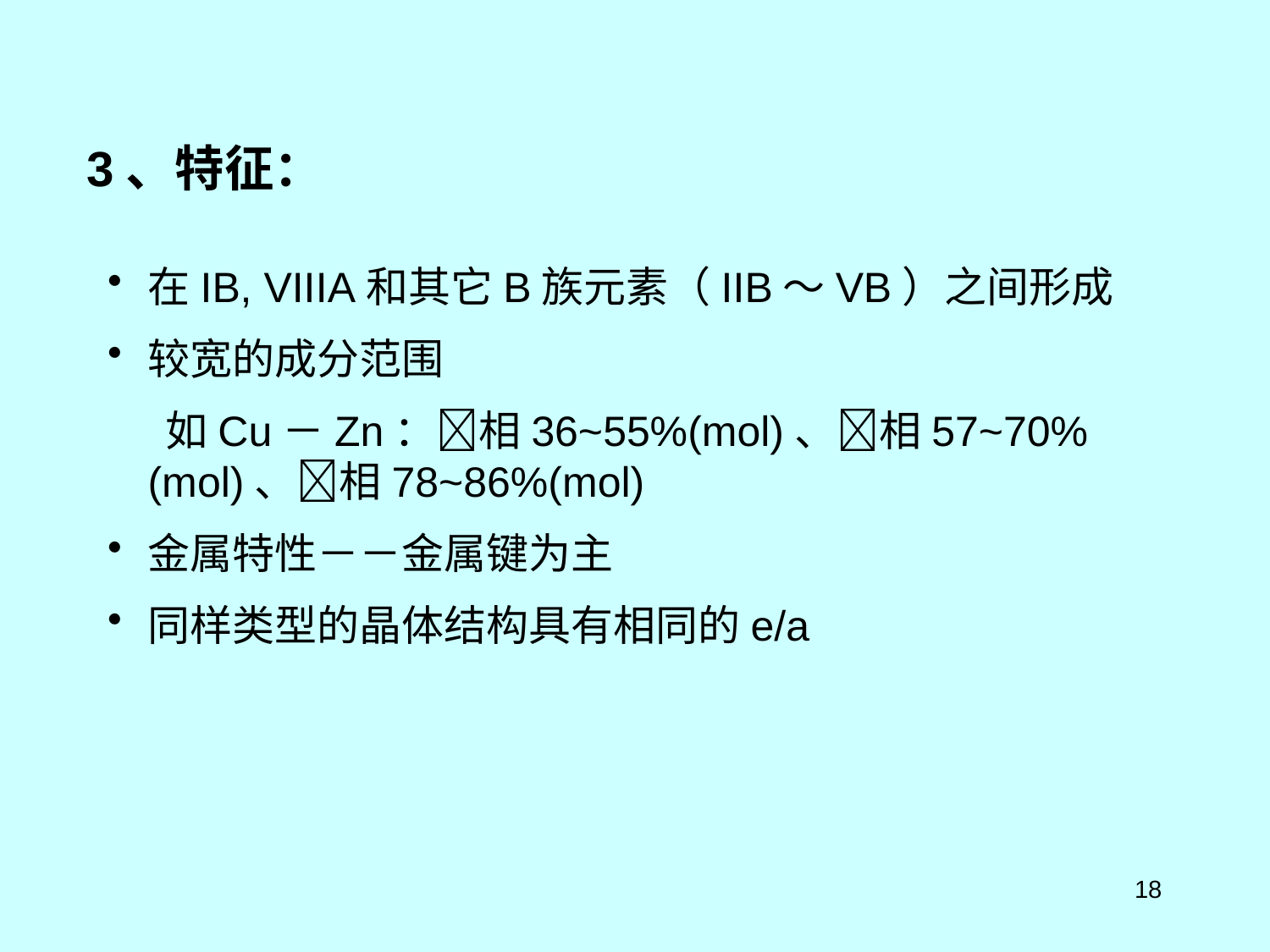

3、特征：
在IB, VIIIA和其它B族元素（IIB～VB）之间形成
较宽的成分范围
     如Cu－Zn：β相36~55%(mol)、γ相57~70%(mol)、ε相78~86%(mol)
金属特性－－金属键为主
同样类型的晶体结构具有相同的e/a
18